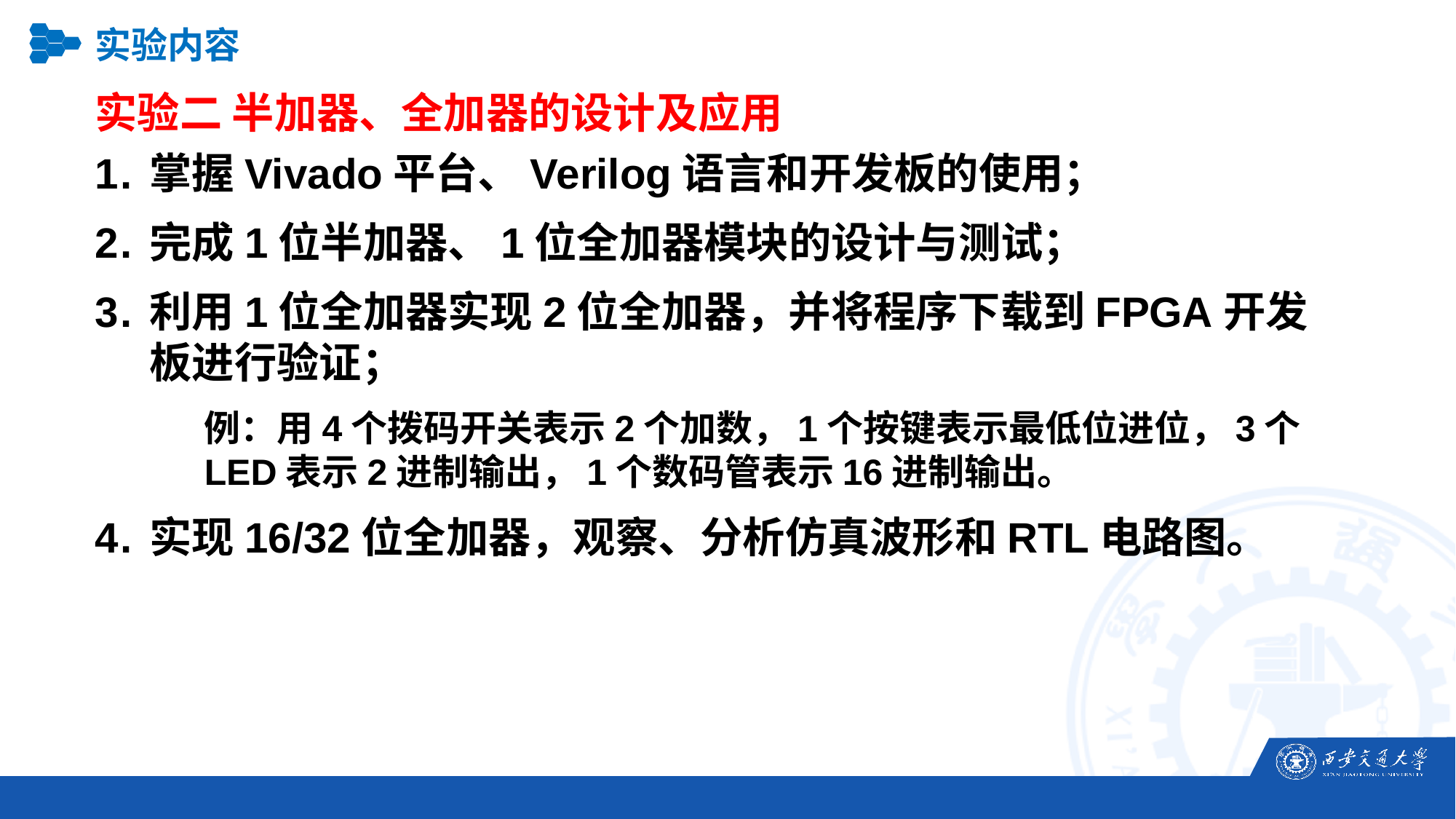

实验内容
实验二 半加器、全加器的设计及应用
掌握Vivado平台、Verilog语言和开发板的使用；
完成1位半加器、1位全加器模块的设计与测试；
利用1位全加器实现2位全加器，并将程序下载到FPGA开发板进行验证；
例：用4个拨码开关表示2个加数，1个按键表示最低位进位，3个LED表示2进制输出，1个数码管表示16进制输出。
实现16/32位全加器，观察、分析仿真波形和RTL电路图。